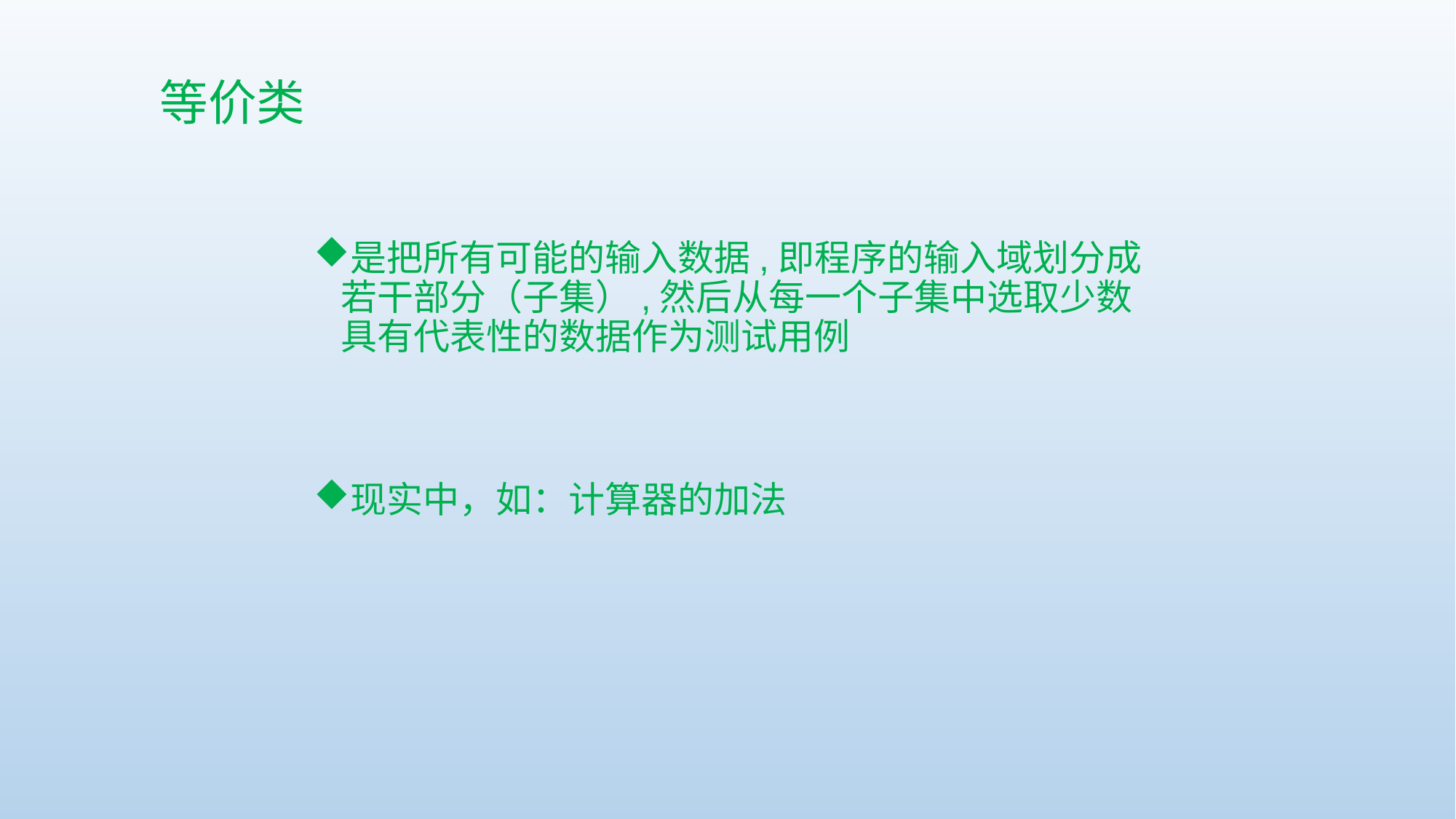

# 等价类
是把所有可能的输入数据,即程序的输入域划分成若干部分（子集）,然后从每一个子集中选取少数具有代表性的数据作为测试用例

现实中，如：计算器的加法